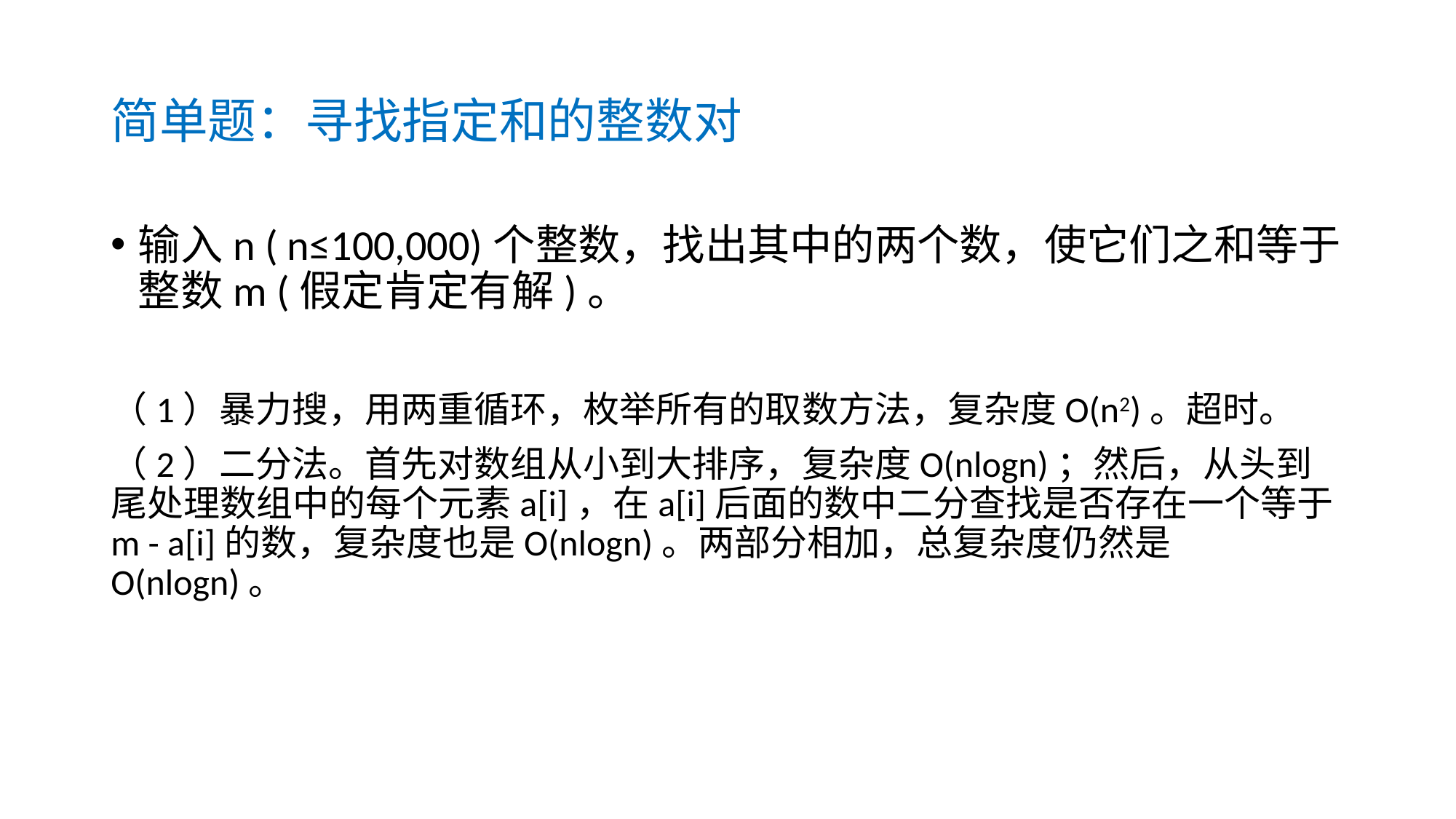

# 简单题：寻找指定和的整数对
输入n ( n≤100,000)个整数，找出其中的两个数，使它们之和等于整数m (假定肯定有解)。

（1）暴力搜，用两重循环，枚举所有的取数方法，复杂度O(n2)。超时。
（2）二分法。首先对数组从小到大排序，复杂度O(nlogn)；然后，从头到尾处理数组中的每个元素a[i]，在a[i]后面的数中二分查找是否存在一个等于 m - a[i]的数，复杂度也是O(nlogn)。两部分相加，总复杂度仍然是O(nlogn)。